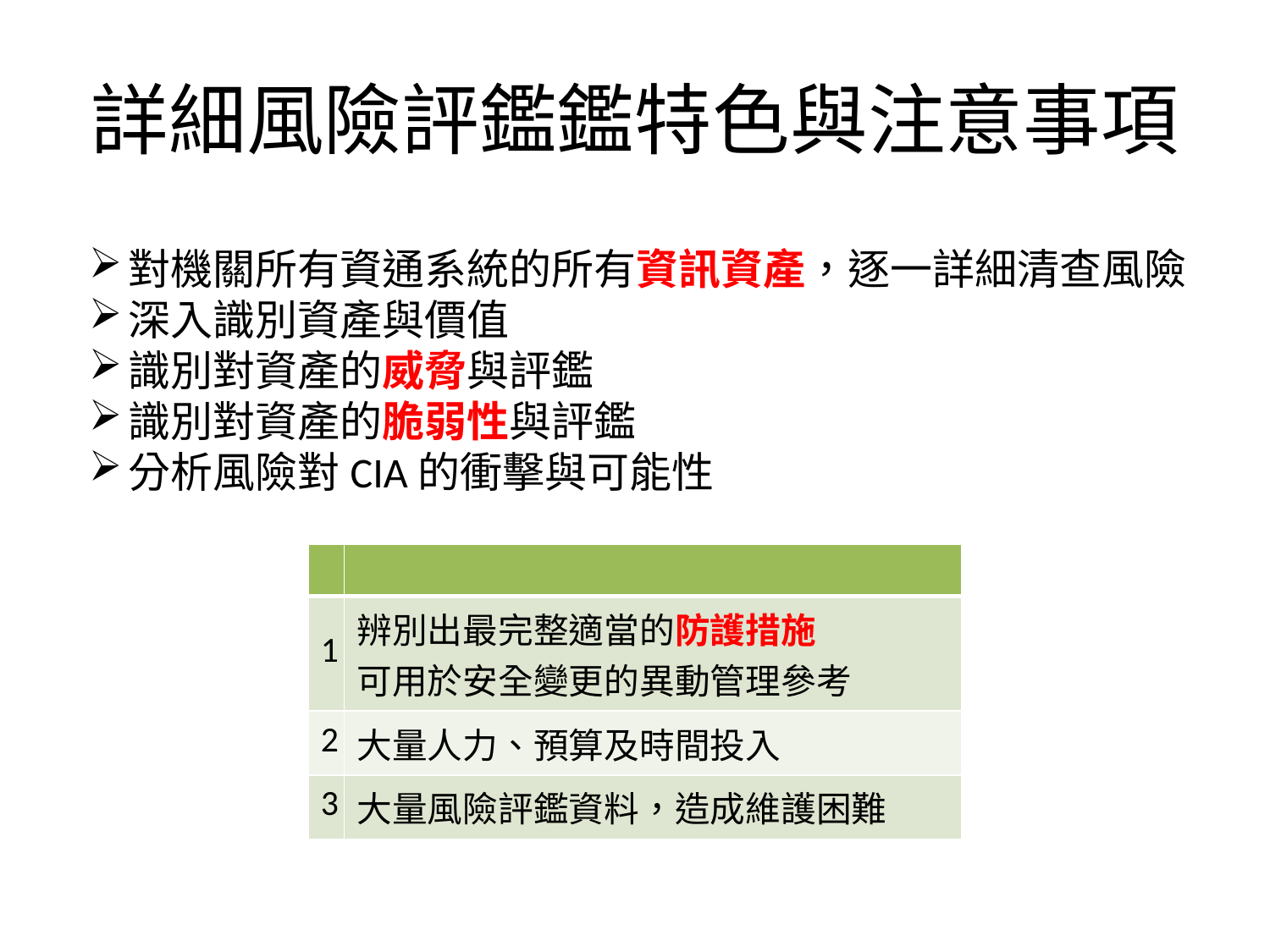

# 詳細風險評鑑鑑特色與注意事項
對機關所有資通系統的所有資訊資產，逐一詳細清查風險
深入識別資產與價值
識別對資產的威脅與評鑑
識別對資產的脆弱性與評鑑
分析風險對CIA的衝擊與可能性
|  |  |
| --- | --- |
| 1 | 辨別出最完整適當的防護措施 可用於安全變更的異動管理參考 |
| 2 | 大量人力、預算及時間投入 |
| 3 | 大量風險評鑑資料，造成維護困難 |